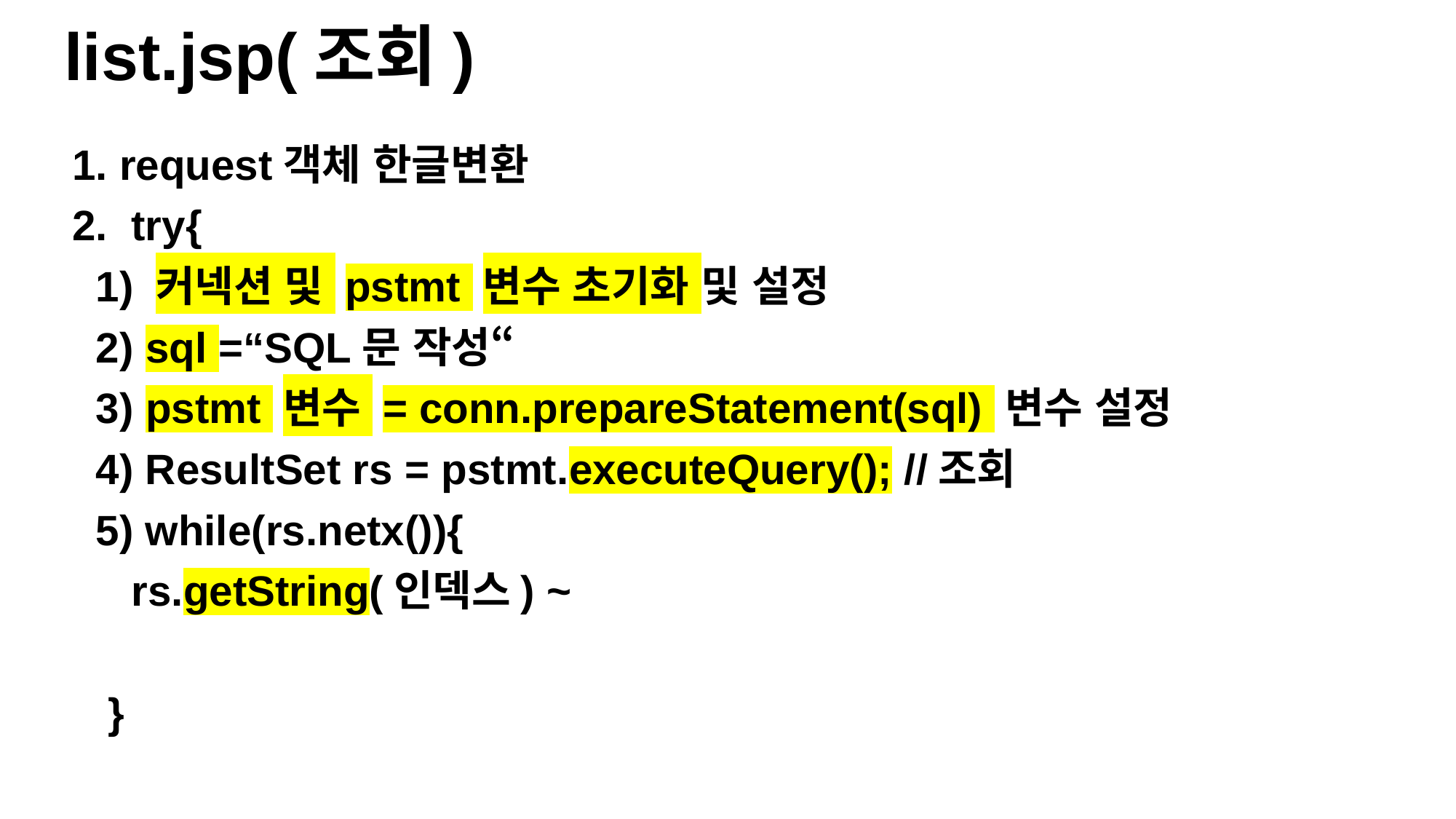

# list.jsp(조회)
1. request객체 한글변환
2.  try{
  1) 커넥션 및 pstmt 변수 초기화 및 설정
  2) sql =“SQL문 작성“
  3) pstmt 변수 = conn.prepareStatement(sql) 변수 설정
  4) ResultSet rs = pstmt.executeQuery(); //조회
  5) while(rs.netx()){
     rs.getString(인덱스) ~

   }